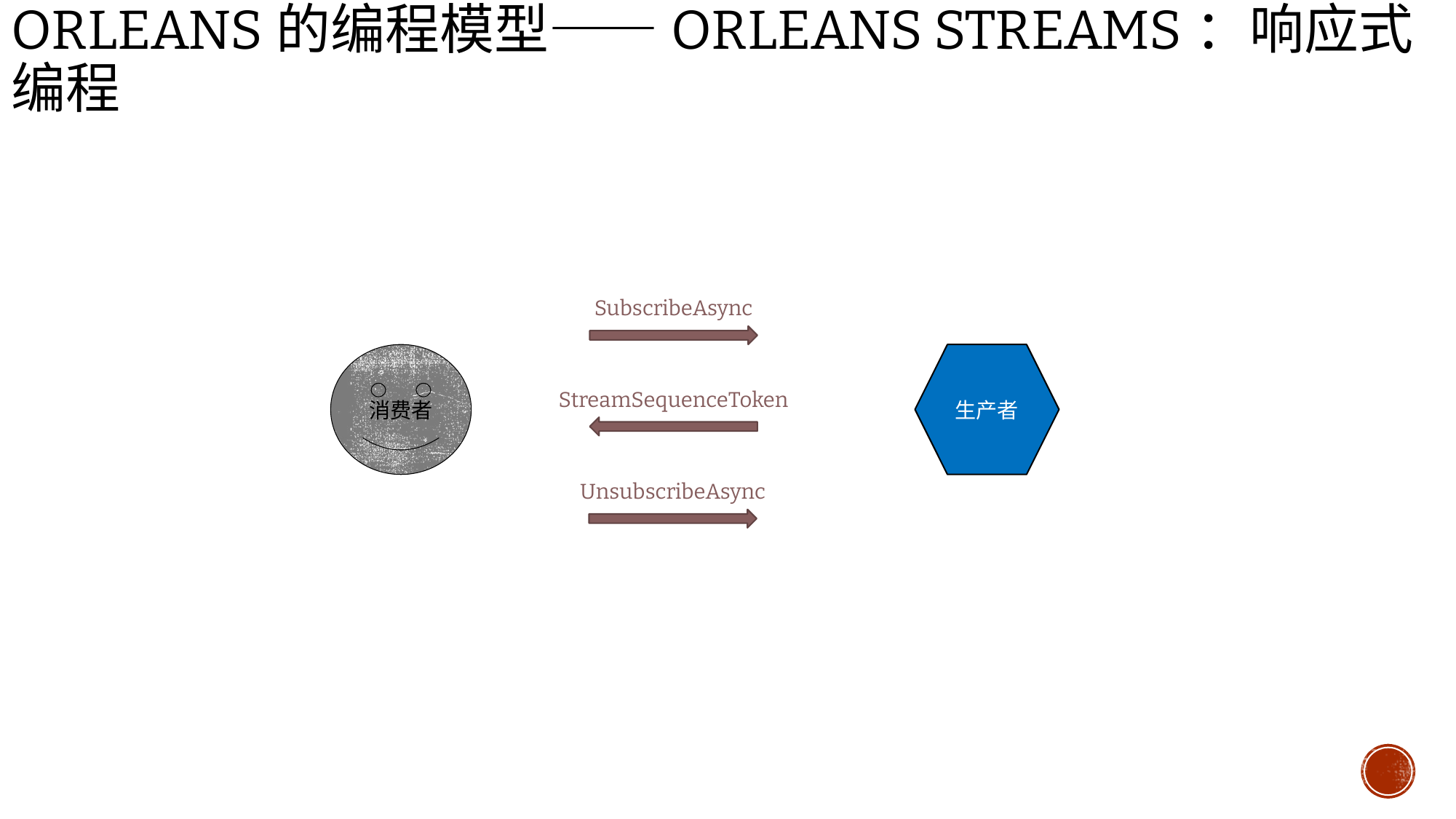

Orleans的编程模型——Orleans Streams：响应式编程
SubscribeAsync

消费者
生产者
StreamSequenceToken

UnsubscribeAsync